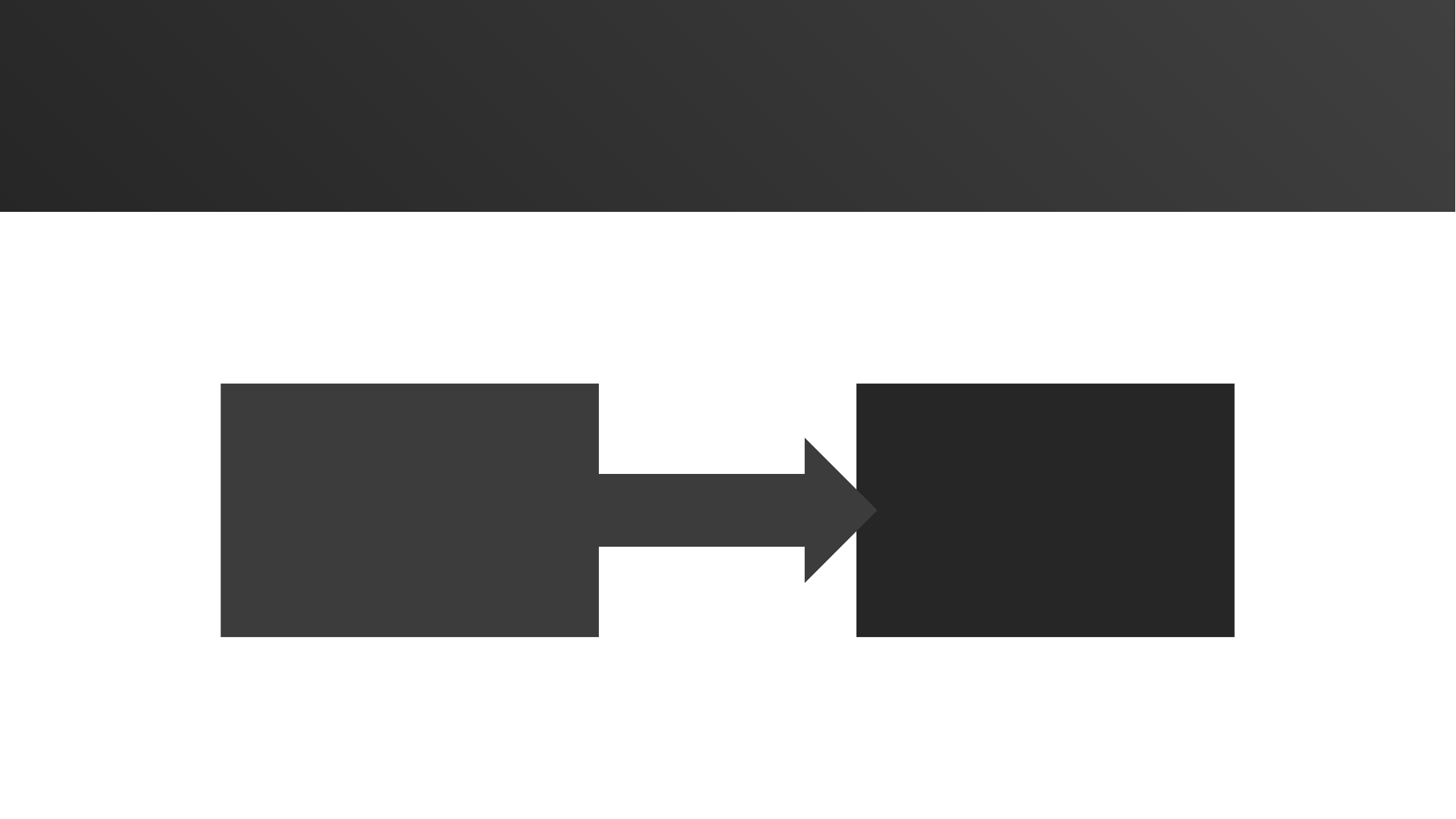

총 업그레이드 횟수

원본
10 번 업그레이드!!